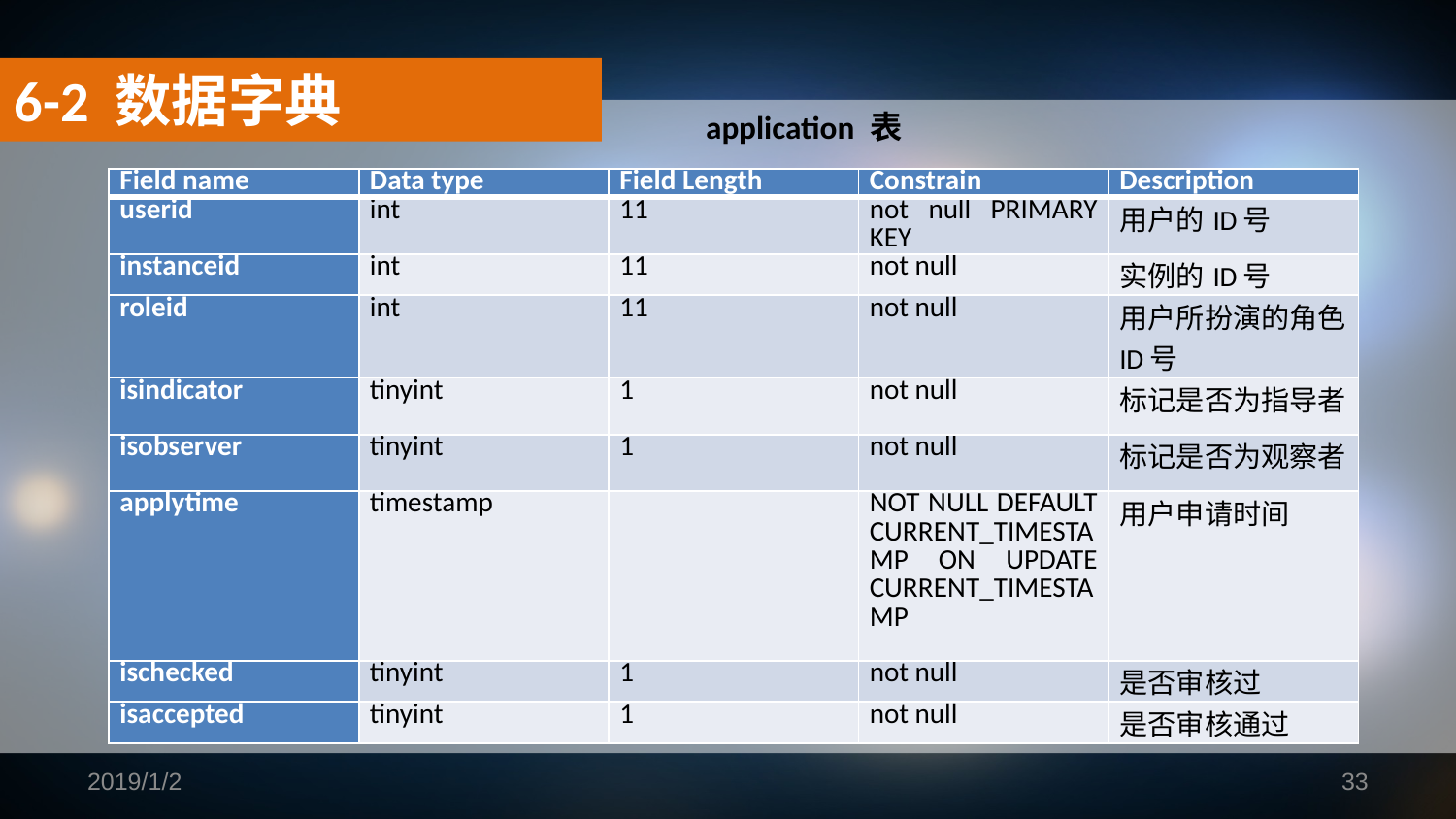

6-2 数据字典

application 表
| Field name | Data type | Field Length | Constrain | Description |
| --- | --- | --- | --- | --- |
| userid | int | 11 | not null PRIMARY KEY | 用户的ID号 |
| instanceid | int | 11 | not null | 实例的ID号 |
| roleid | int | 11 | not null | 用户所扮演的角色ID号 |
| isindicator | tinyint | 1 | not null | 标记是否为指导者 |
| isobserver | tinyint | 1 | not null | 标记是否为观察者 |
| applytime | timestamp |  | NOT NULL DEFAULT CURRENT\_TIMESTAMP ON UPDATE CURRENT\_TIMESTAMP | 用户申请时间 |
| ischecked | tinyint | 1 | not null | 是否审核过 |
| isaccepted | tinyint | 1 | not null | 是否审核通过 |
2019/1/2
33